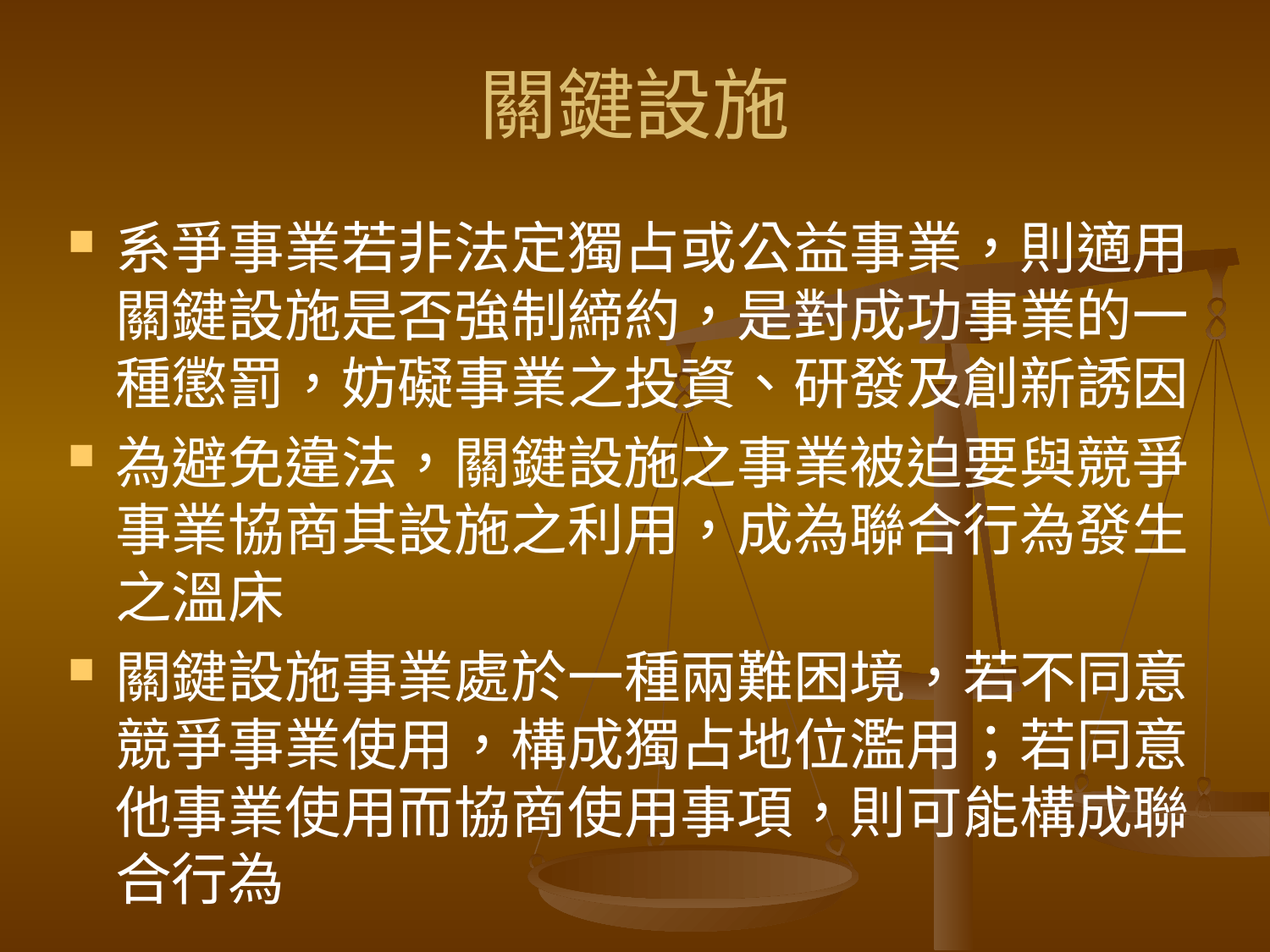

# 關鍵設施
系爭事業若非法定獨占或公益事業，則適用關鍵設施是否強制締約，是對成功事業的一種懲罰，妨礙事業之投資、研發及創新誘因
為避免違法，關鍵設施之事業被迫要與競爭事業協商其設施之利用，成為聯合行為發生之溫床
關鍵設施事業處於一種兩難困境，若不同意競爭事業使用，構成獨占地位濫用；若同意他事業使用而協商使用事項，則可能構成聯合行為